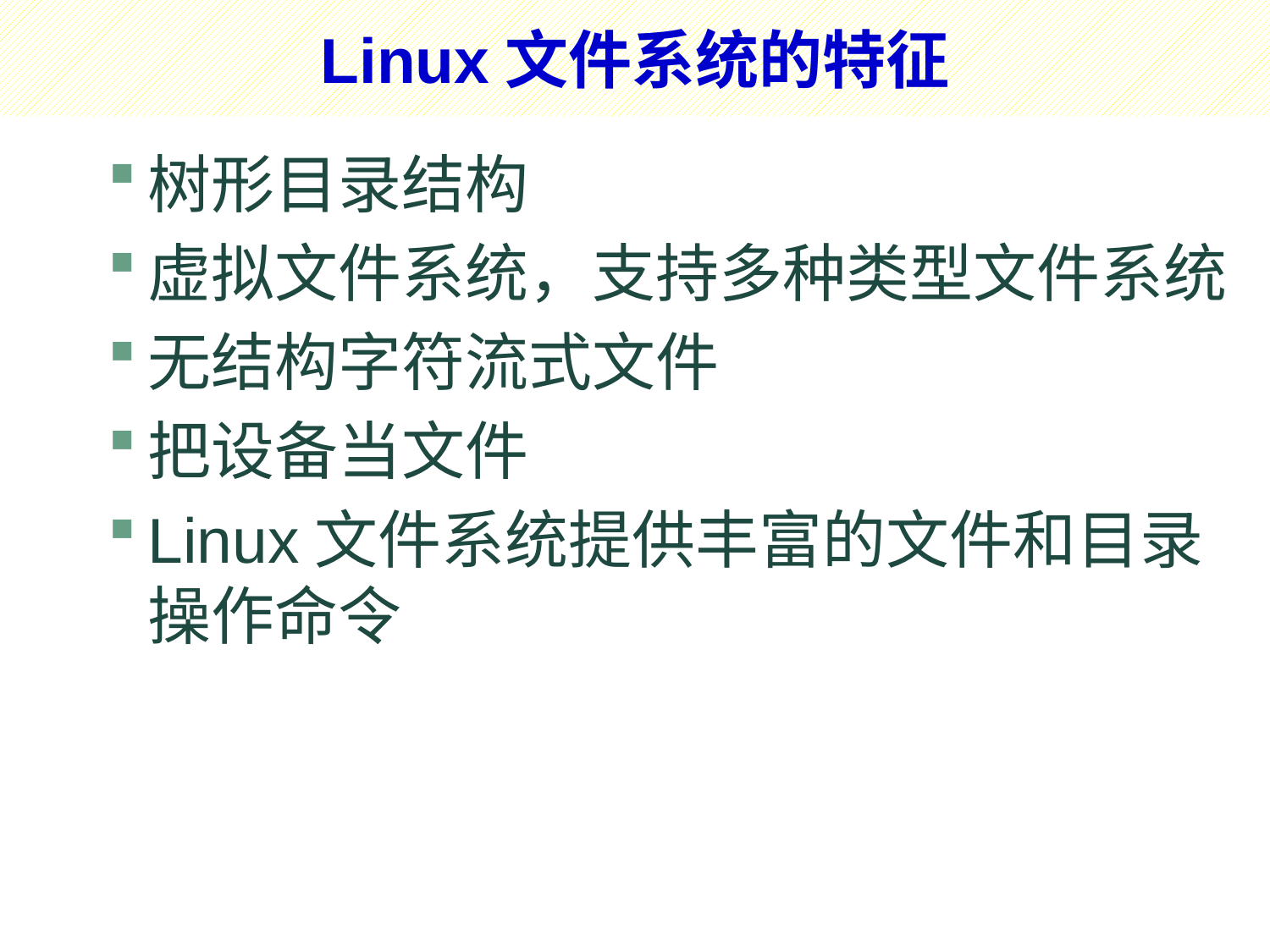

# Linux文件系统的特征
树形目录结构
虚拟文件系统，支持多种类型文件系统
无结构字符流式文件
把设备当文件
Linux文件系统提供丰富的文件和目录操作命令